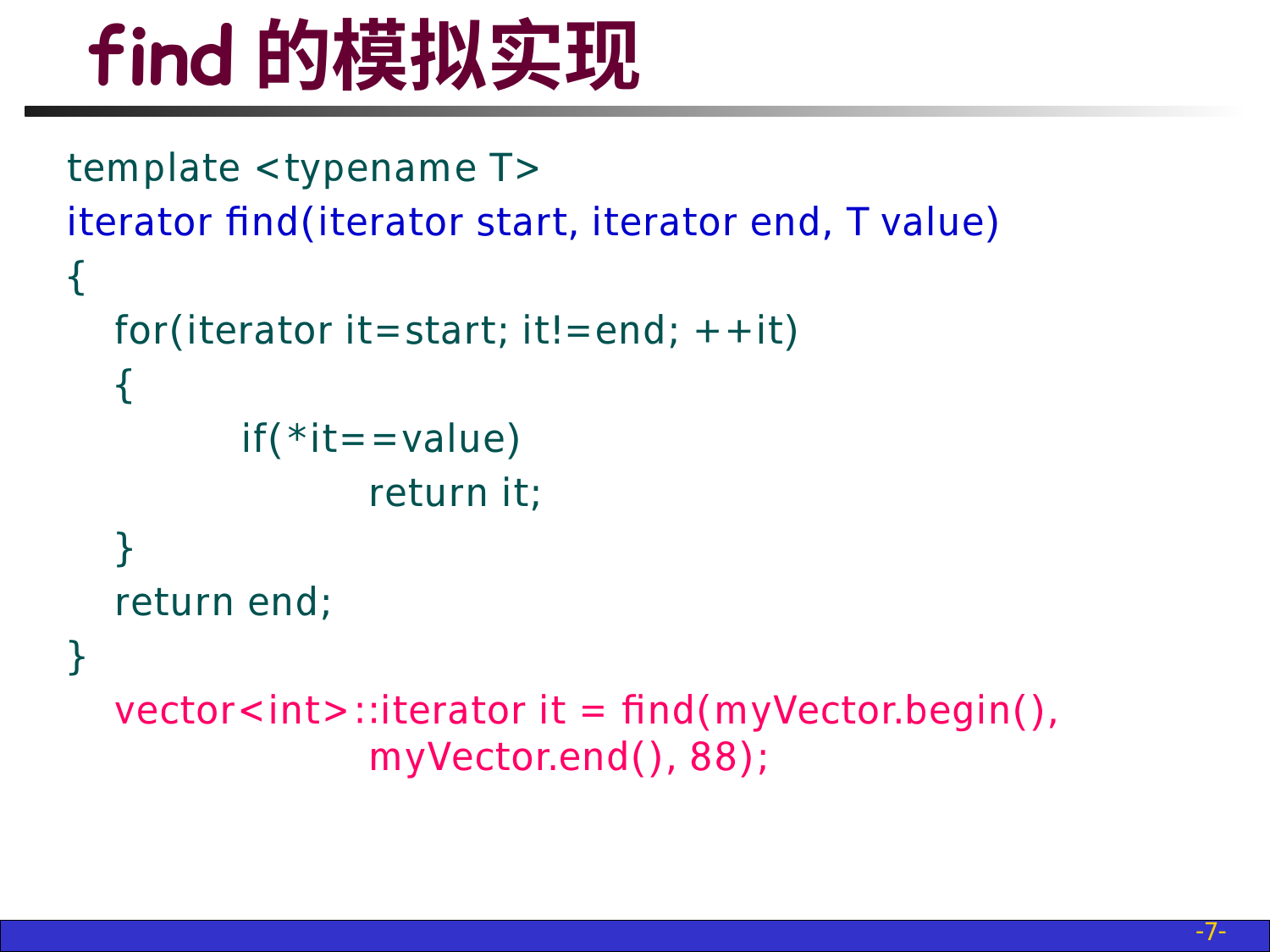

# find的模拟实现
template <typename T>
iterator find(iterator start, iterator end, T value)
{
	for(iterator it=start; it!=end; ++it)
	{
		if(*it==value)
			return it;
	}
	return end;
}
	vector<int>::iterator it = find(myVector.begin(), 			myVector.end(), 88);

-7-